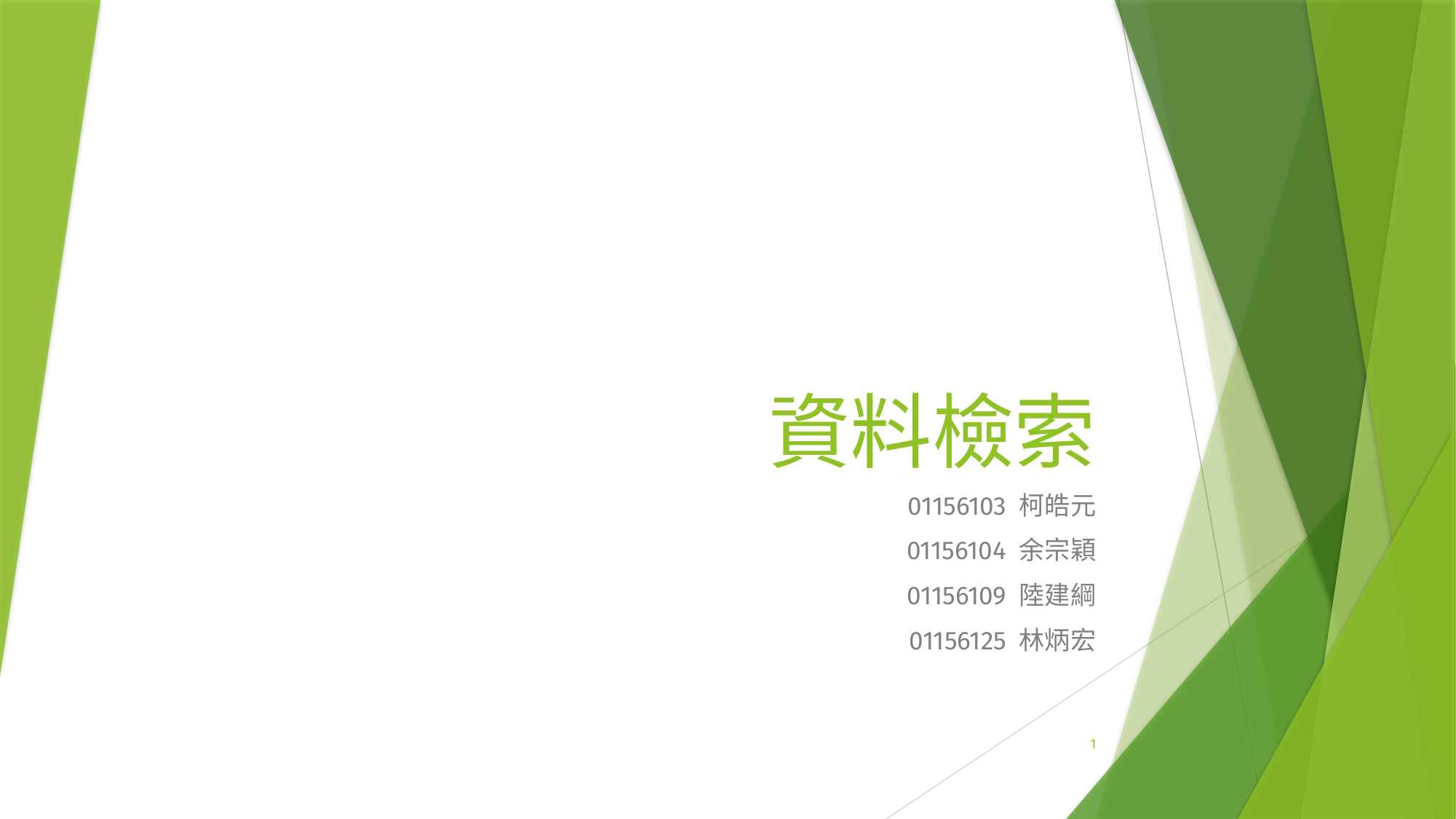

# 資料檢索
01156103 柯皓元
01156104 余宗穎
01156109 陸建綱
01156125 林炳宏
1